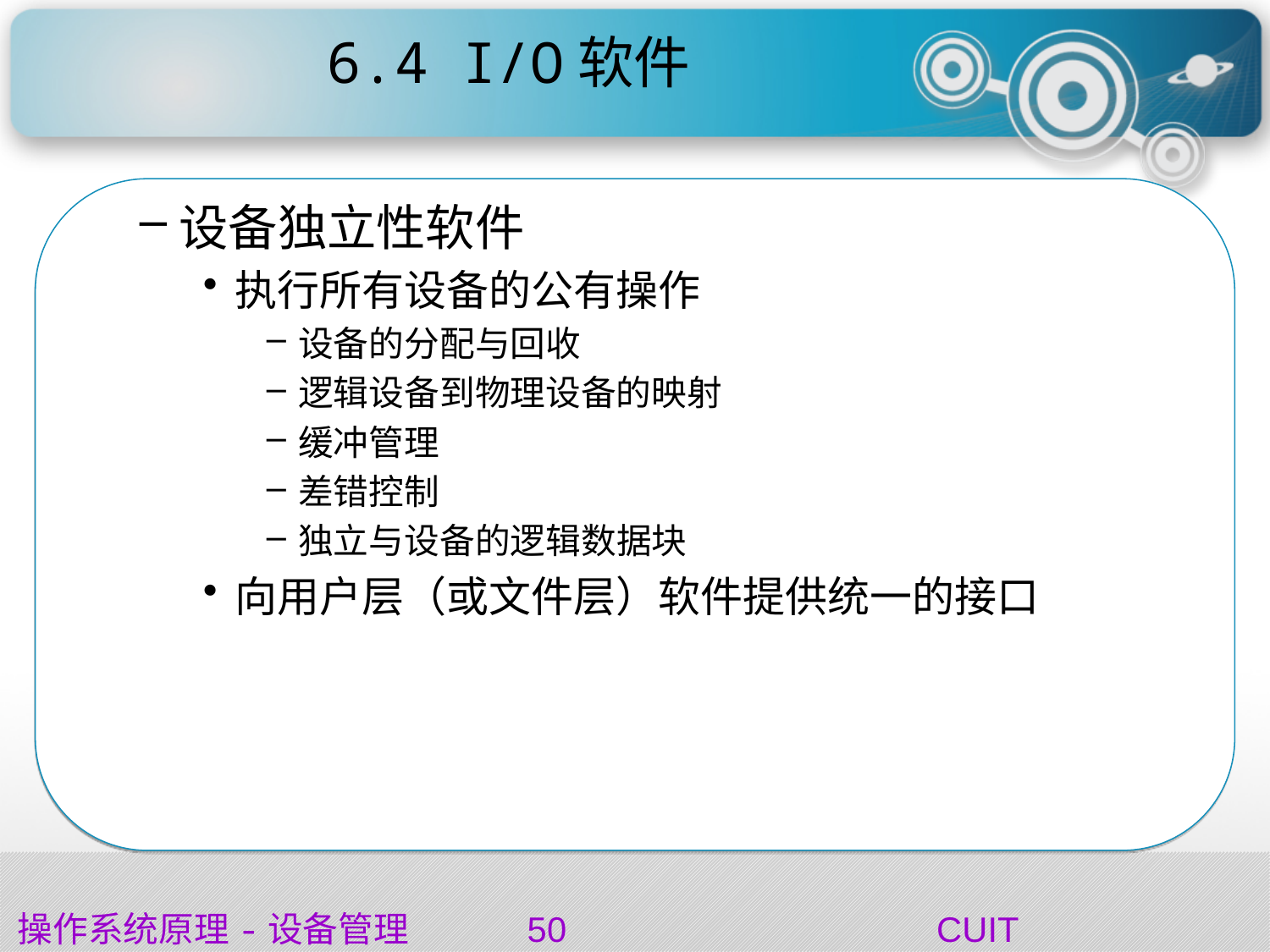

# 6.4 I/O软件
设备独立性软件
执行所有设备的公有操作
设备的分配与回收
逻辑设备到物理设备的映射
缓冲管理
差错控制
独立与设备的逻辑数据块
向用户层（或文件层）软件提供统一的接口